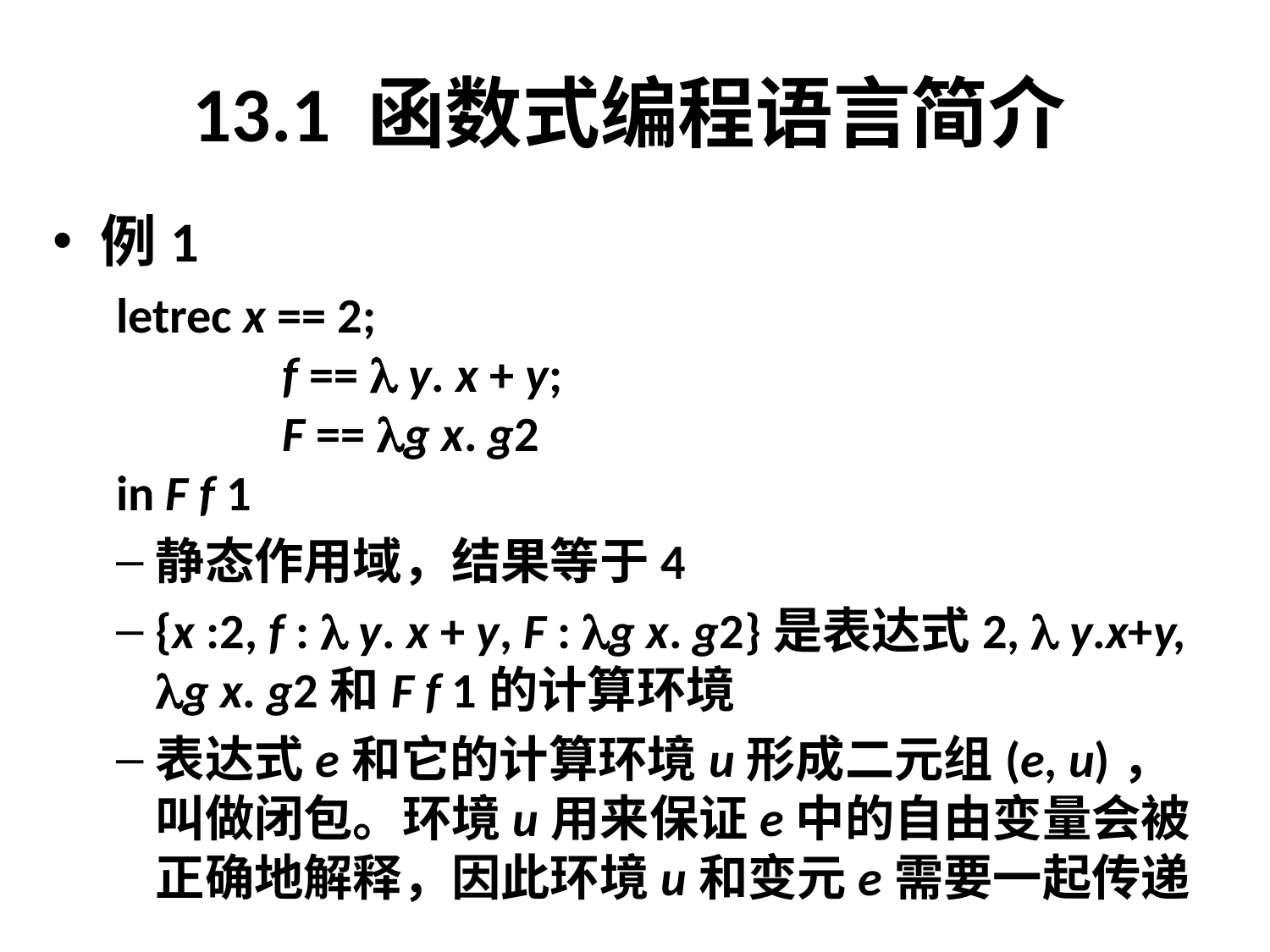

# 13.1 函数式编程语言简介
例1
letrec x == 2;
		f == λ y. x + y;
		F == λg x. g2
in F f 1
静态作用域，结果等于4
{x :2, f : λ y. x + y, F : λg x. g2}是表达式2, λ y.x+y, λg x. g2和F f 1的计算环境
表达式e和它的计算环境u形成二元组(e, u)，叫做闭包。环境u用来保证e中的自由变量会被正确地解释，因此环境u和变元e需要一起传递